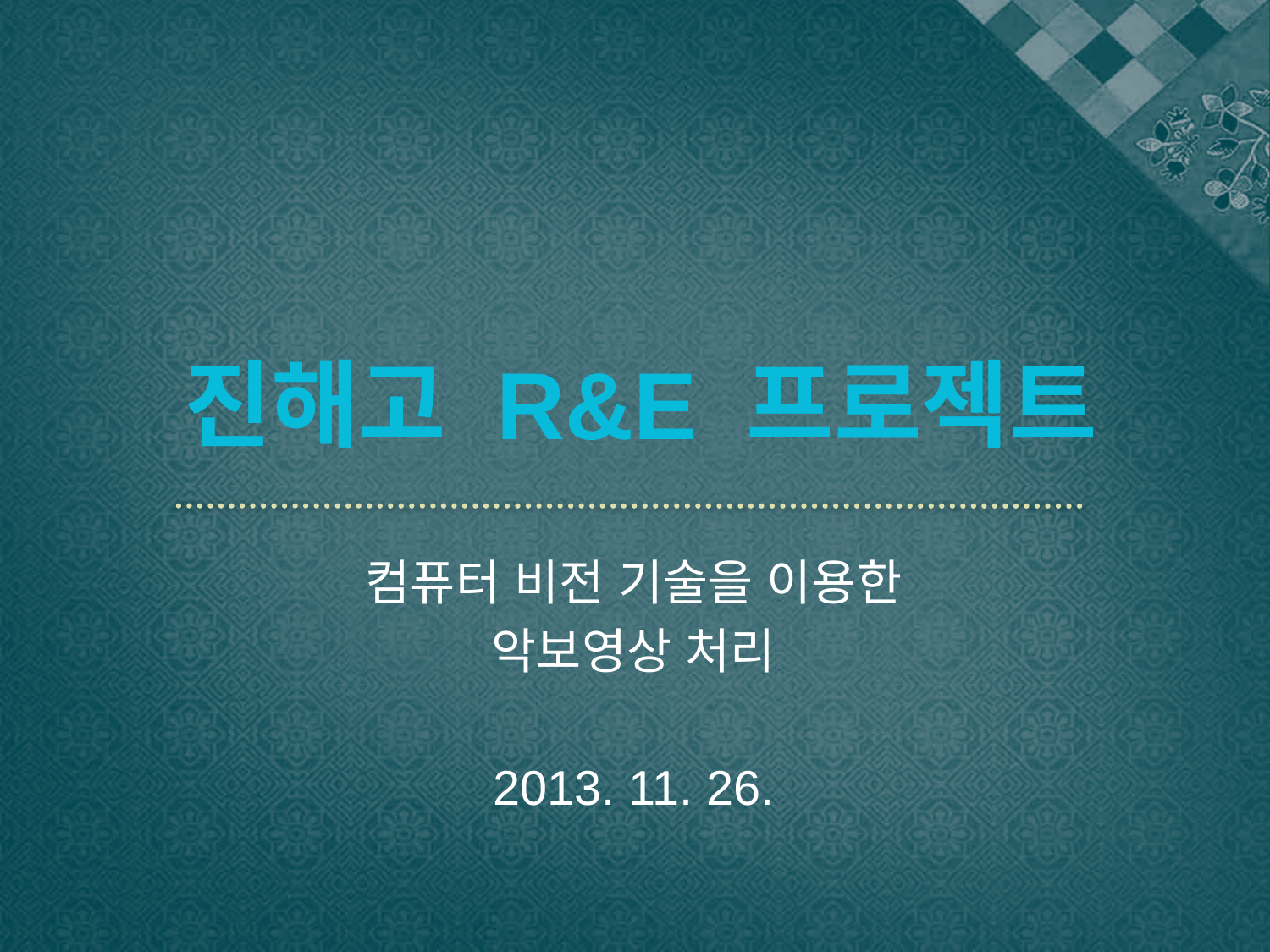

진해고 R&E 프로젝트
컴퓨터 비전 기술을 이용한
악보영상 처리

2013. 11. 26.